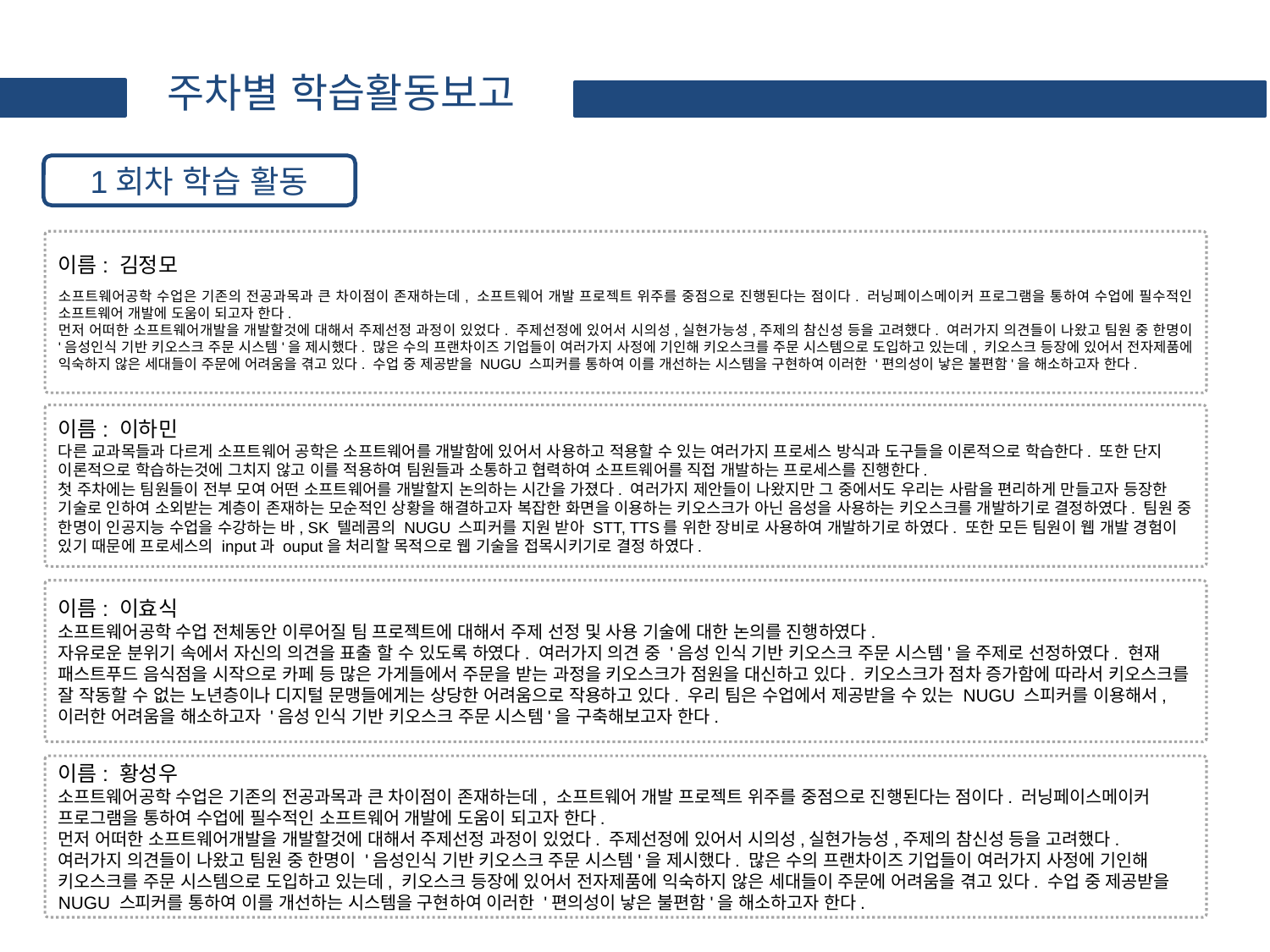

주차별 학습활동보고

1회차 학습 활동
이름: 김정모

소프트웨어공학 수업은 기존의 전공과목과 큰 차이점이 존재하는데, 소프트웨어 개발 프로젝트 위주를 중점으로 진행된다는 점이다. 러닝페이스메이커 프로그램을 통하여 수업에 필수적인 소프트웨어 개발에 도움이 되고자 한다.
먼저 어떠한 소프트웨어개발을 개발할것에 대해서 주제선정 과정이 있었다. 주제선정에 있어서 시의성,실현가능성,주제의 참신성 등을 고려했다. 여러가지 의견들이 나왔고 팀원 중 한명이 '음성인식 기반 키오스크 주문 시스템'을 제시했다. 많은 수의 프랜차이즈 기업들이 여러가지 사정에 기인해 키오스크를 주문 시스템으로 도입하고 있는데, 키오스크 등장에 있어서 전자제품에 익숙하지 않은 세대들이 주문에 어려움을 겪고 있다. 수업 중 제공받을 NUGU 스피커를 통하여 이를 개선하는 시스템을 구현하여 이러한 '편의성이 낳은 불편함'을 해소하고자 한다.
이름: 이하민
다른 교과목들과 다르게 소프트웨어 공학은 소프트웨어를 개발함에 있어서 사용하고 적용할 수 있는 여러가지 프로세스 방식과 도구들을 이론적으로 학습한다. 또한 단지 이론적으로 학습하는것에 그치지 않고 이를 적용하여 팀원들과 소통하고 협력하여 소프트웨어를 직접 개발하는 프로세스를 진행한다.
첫 주차에는 팀원들이 전부 모여 어떤 소프트웨어를 개발할지 논의하는 시간을 가졌다. 여러가지 제안들이 나왔지만 그 중에서도 우리는 사람을 편리하게 만들고자 등장한 기술로 인하여 소외받는 계층이 존재하는 모순적인 상황을 해결하고자 복잡한 화면을 이용하는 키오스크가 아닌 음성을 사용하는 키오스크를 개발하기로 결정하였다. 팀원 중 한명이 인공지능 수업을 수강하는 바, SK 텔레콤의 NUGU 스피커를 지원 받아 STT, TTS를 위한 장비로 사용하여 개발하기로 하였다. 또한 모든 팀원이 웹 개발 경험이 있기 때문에 프로세스의 input과 ouput을 처리할 목적으로 웹 기술을 접목시키기로 결정 하였다.
이름: 이효식
소프트웨어공학 수업 전체동안 이루어질 팀 프로젝트에 대해서 주제 선정 및 사용 기술에 대한 논의를 진행하였다.
자유로운 분위기 속에서 자신의 의견을 표출 할 수 있도록 하였다. 여러가지 의견 중 '음성 인식 기반 키오스크 주문 시스템'을 주제로 선정하였다. 현재 패스트푸드 음식점을 시작으로 카페 등 많은 가게들에서 주문을 받는 과정을 키오스크가 점원을 대신하고 있다. 키오스크가 점차 증가함에 따라서 키오스크를 잘 작동할 수 없는 노년층이나 디지털 문맹들에게는 상당한 어려움으로 작용하고 있다. 우리 팀은 수업에서 제공받을 수 있는 NUGU 스피커를 이용해서, 이러한 어려움을 해소하고자 '음성 인식 기반 키오스크 주문 시스템'을 구축해보고자 한다.
이름: 황성우
소프트웨어공학 수업은 기존의 전공과목과 큰 차이점이 존재하는데, 소프트웨어 개발 프로젝트 위주를 중점으로 진행된다는 점이다. 러닝페이스메이커 프로그램을 통하여 수업에 필수적인 소프트웨어 개발에 도움이 되고자 한다.
먼저 어떠한 소프트웨어개발을 개발할것에 대해서 주제선정 과정이 있었다. 주제선정에 있어서 시의성,실현가능성,주제의 참신성 등을 고려했다. 여러가지 의견들이 나왔고 팀원 중 한명이 '음성인식 기반 키오스크 주문 시스템'을 제시했다. 많은 수의 프랜차이즈 기업들이 여러가지 사정에 기인해 키오스크를 주문 시스템으로 도입하고 있는데, 키오스크 등장에 있어서 전자제품에 익숙하지 않은 세대들이 주문에 어려움을 겪고 있다. 수업 중 제공받을 NUGU 스피커를 통하여 이를 개선하는 시스템을 구현하여 이러한 '편의성이 낳은 불편함'을 해소하고자 한다.